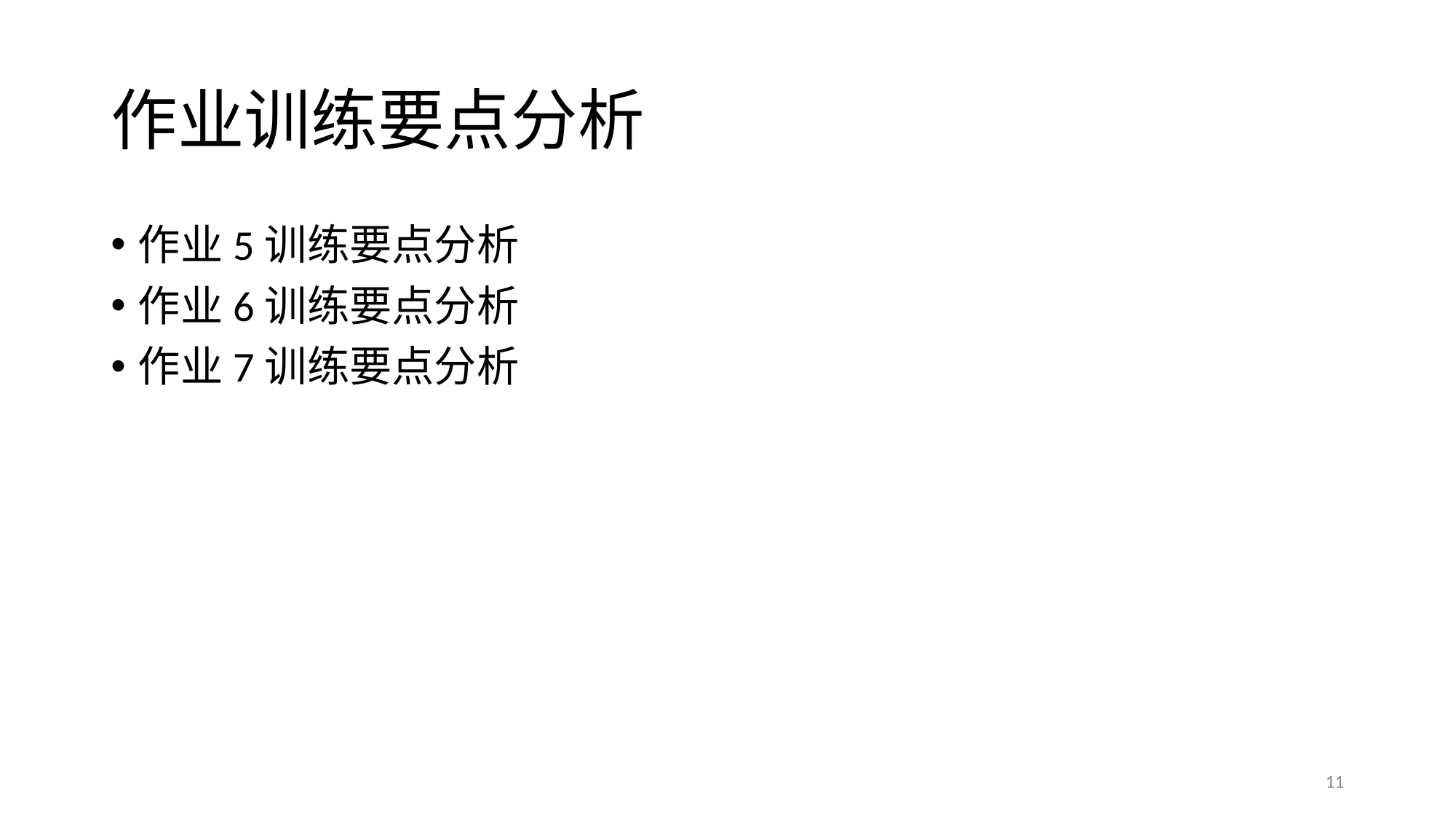

# 作业训练要点分析
作业5训练要点分析
作业6训练要点分析
作业7训练要点分析
11